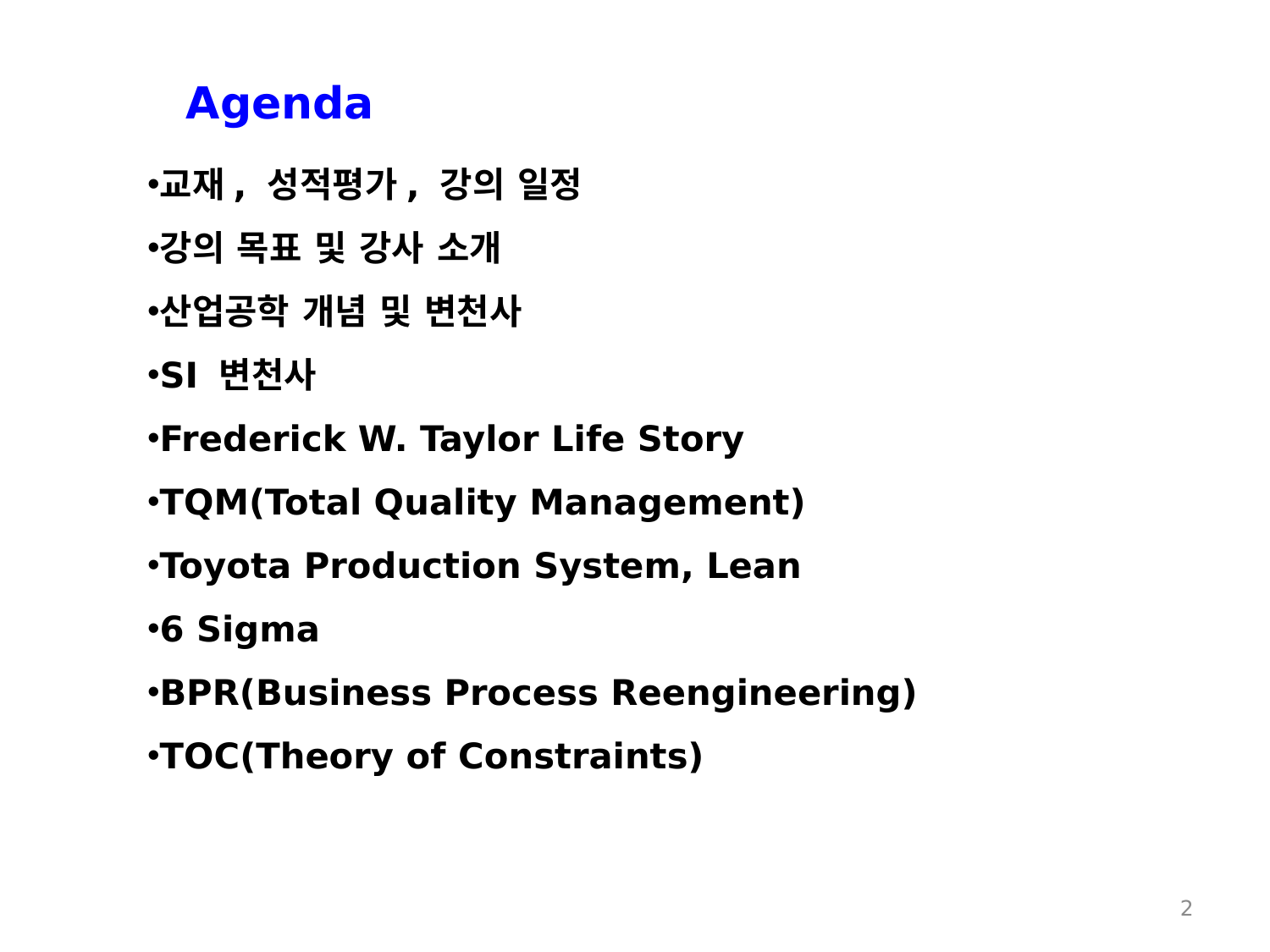

# Agenda
교재, 성적평가, 강의 일정
강의 목표 및 강사 소개
산업공학 개념 및 변천사
SI 변천사
Frederick W. Taylor Life Story
TQM(Total Quality Management)
Toyota Production System, Lean
6 Sigma
BPR(Business Process Reengineering)
TOC(Theory of Constraints)
2